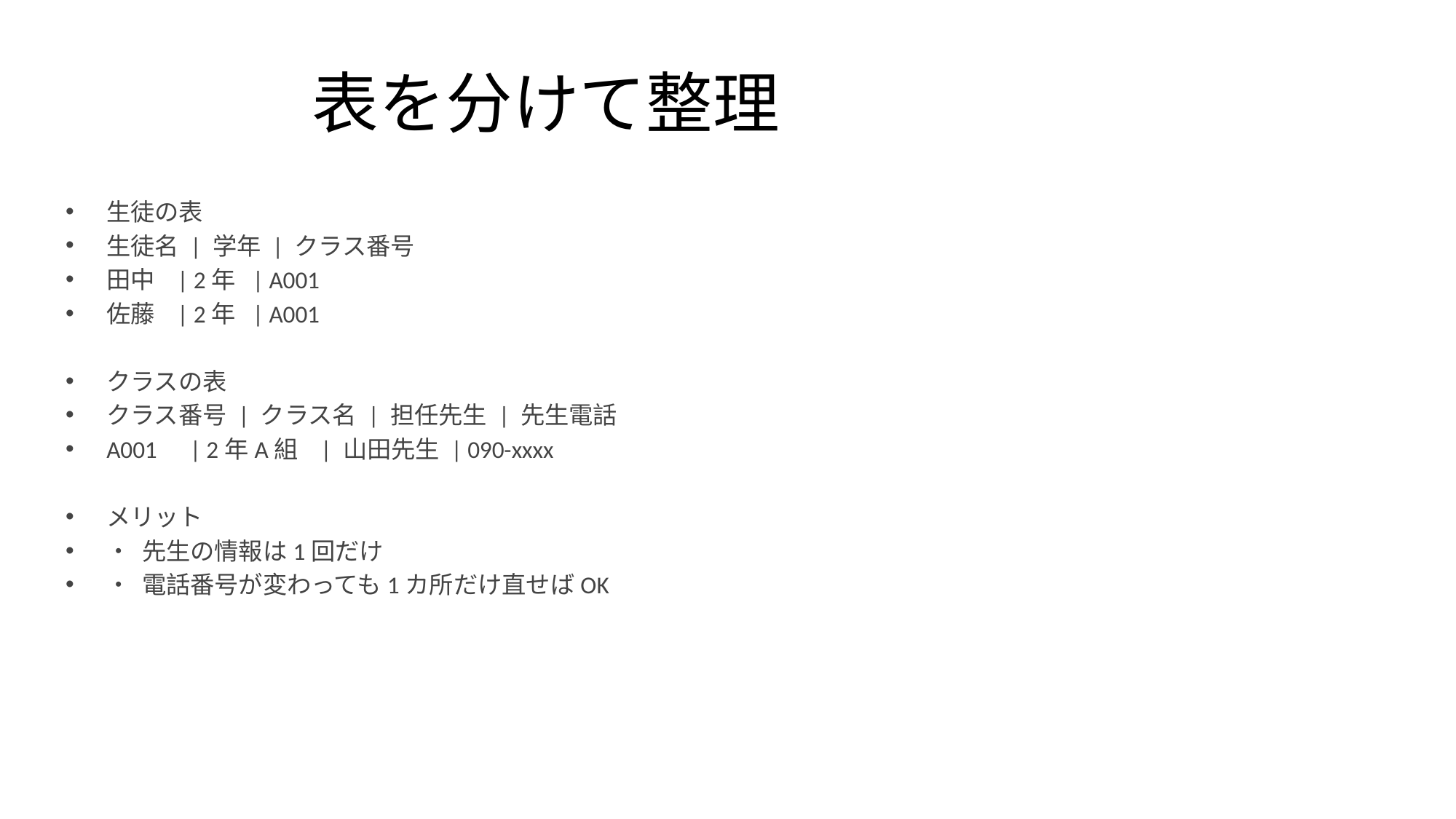

# 表を分けて整理
生徒の表
生徒名 | 学年 | クラス番号
田中   | 2年  | A001
佐藤   | 2年  | A001

クラスの表
クラス番号 | クラス名 | 担任先生 | 先生電話
A001      | 2年A組   | 山田先生 | 090-xxxx

メリット
• 先生の情報は1回だけ
• 電話番号が変わっても1カ所だけ直せばOK